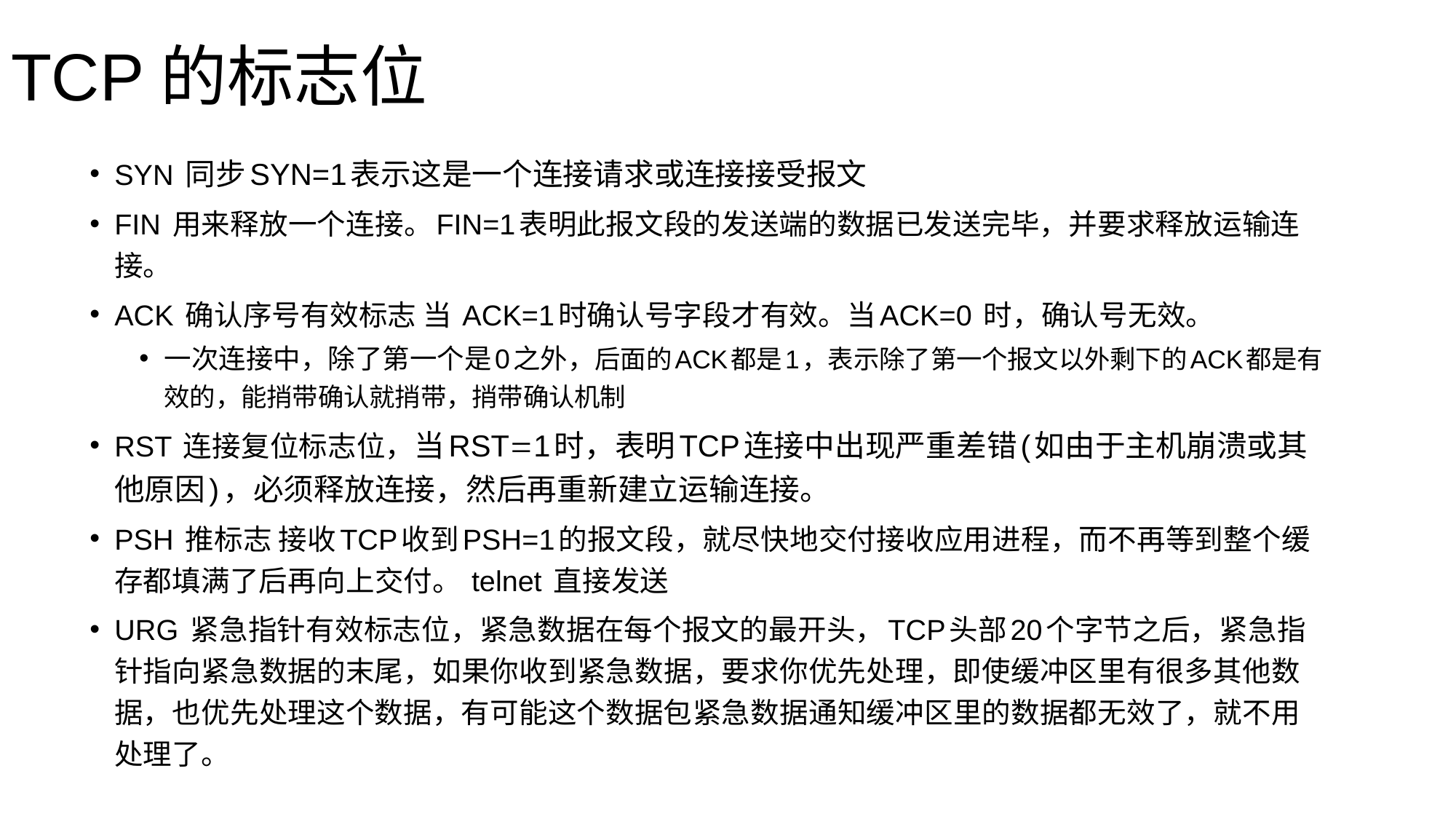

# TCP的标志位
SYN 同步SYN=1表示这是一个连接请求或连接接受报文
FIN 用来释放一个连接。FIN=1表明此报文段的发送端的数据已发送完毕，并要求释放运输连接。
ACK 确认序号有效标志 当 ACK=1时确认号字段才有效。当ACK=0 时，确认号无效。
一次连接中，除了第一个是0之外，后面的ACK都是1，表示除了第一个报文以外剩下的ACK都是有效的，能捎带确认就捎带，捎带确认机制
RST 连接复位标志位，当RST=1时，表明TCP连接中出现严重差错(如由于主机崩溃或其他原因)，必须释放连接，然后再重新建立运输连接。
PSH 推标志 接收TCP收到PSH=1的报文段，就尽快地交付接收应用进程，而不再等到整个缓存都填满了后再向上交付。 telnet 直接发送
URG 紧急指针有效标志位，紧急数据在每个报文的最开头，TCP头部20个字节之后，紧急指针指向紧急数据的末尾，如果你收到紧急数据，要求你优先处理，即使缓冲区里有很多其他数据，也优先处理这个数据，有可能这个数据包紧急数据通知缓冲区里的数据都无效了，就不用处理了。